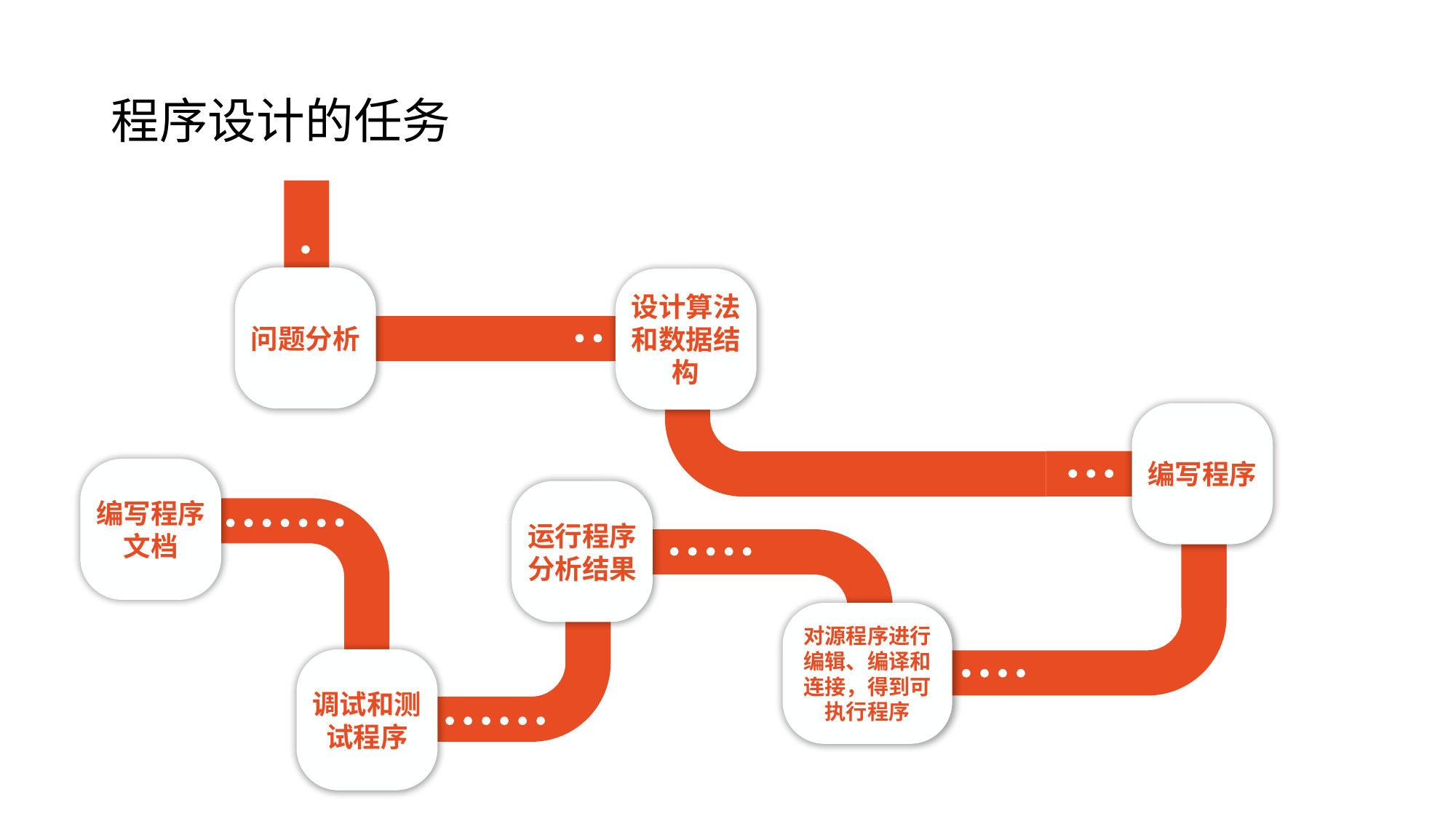

# 程序设计的任务

问题分析
设计算法和数据结构

编写程序
编写程序文档
运行程序
分析结果

对源程序进行编辑、编译和连接，得到可执行程序
调试和测试程序